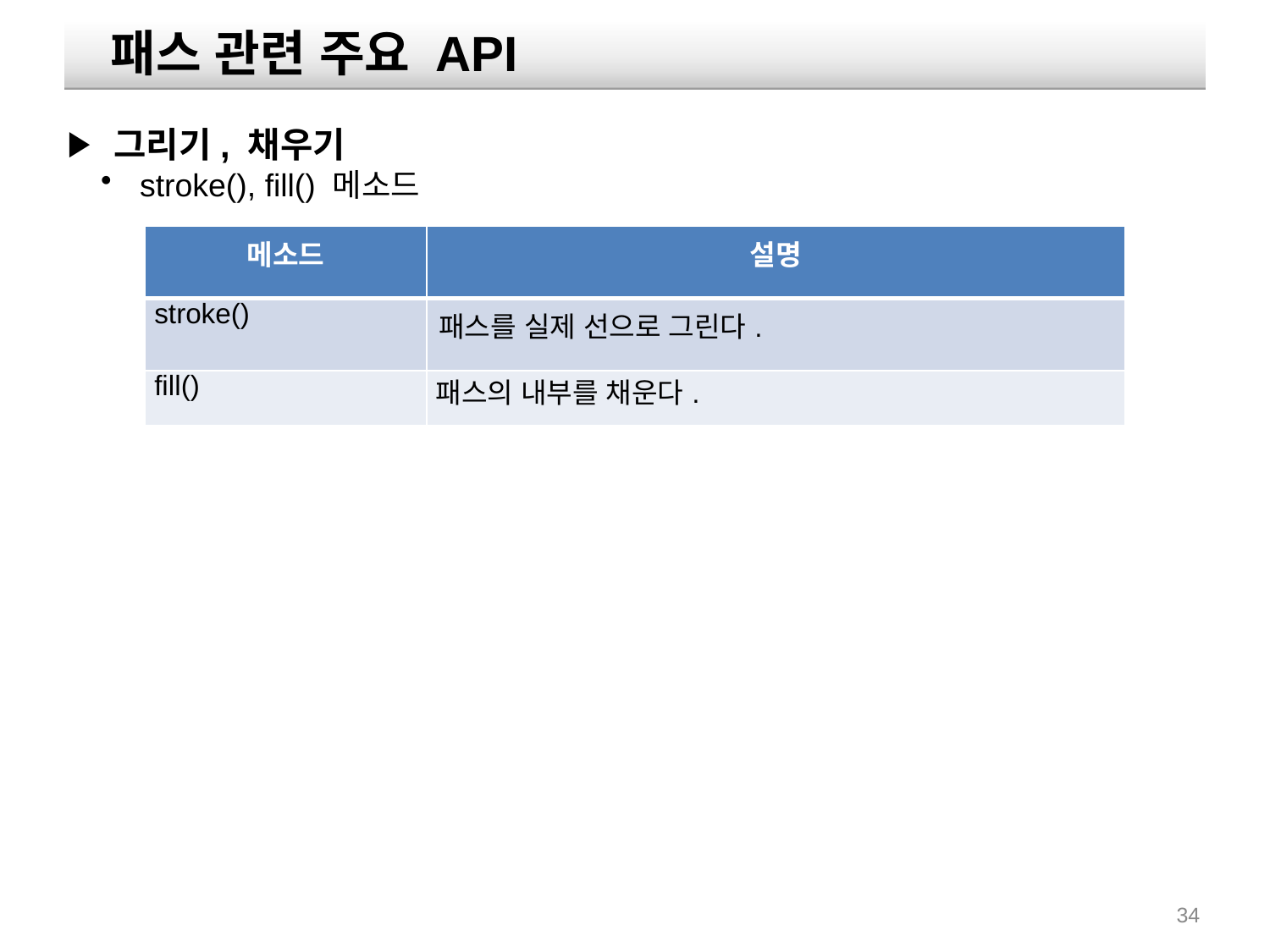

패스 관련 주요 API
 그리기, 채우기
 stroke(), fill() 메소드
| 메소드 | 설명 |
| --- | --- |
| stroke() | 패스를 실제 선으로 그린다. |
| fill() | 패스의 내부를 채운다. |
34